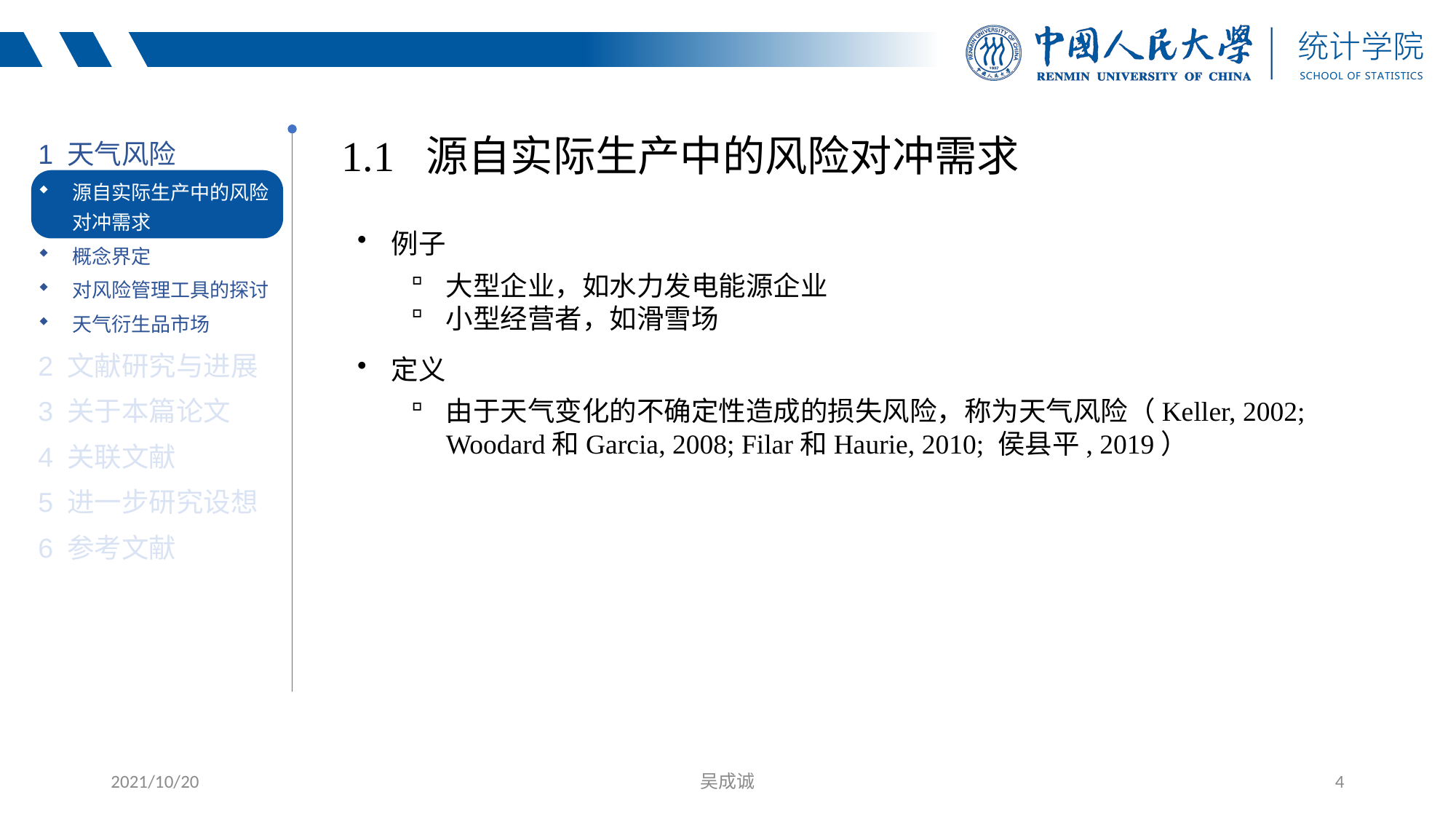

1 天气风险
源自实际生产中的风险对冲需求
概念界定
对风险管理工具的探讨
天气衍生品市场
2 文献研究与进展
3 关于本篇论文
4 关联文献
5 进一步研究设想
6 参考文献
1.1  源自实际生产中的风险对冲需求

例子
大型企业，如水力发电能源企业
小型经营者，如滑雪场
定义
由于天气变化的不确定性造成的损失风险，称为天气风险（Keller, 2002; Woodard和Garcia, 2008; Filar和Haurie, 2010; 侯县平, 2019）
2021/10/20
吴成诚
4